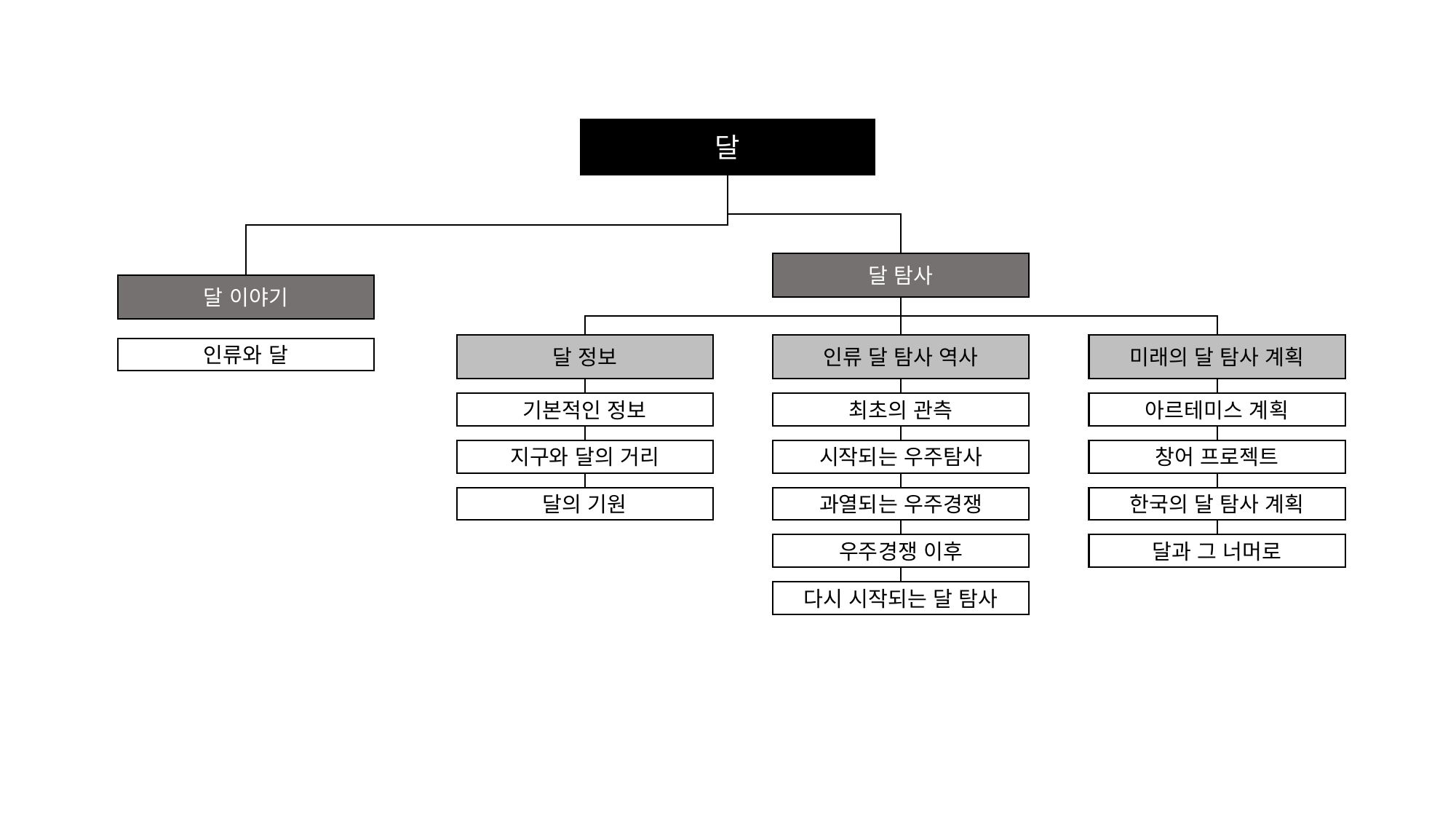

달
달 탐사
달 이야기
달 정보
인류 달 탐사 역사
미래의 달 탐사 계획
인류와 달
기본적인 정보
최초의 관측
아르테미스 계획
창어 프로젝트
지구와 달의 거리
시작되는 우주탐사
한국의 달 탐사 계획
달의 기원
과열되는 우주경쟁
달과 그 너머로
우주경쟁 이후
다시 시작되는 달 탐사